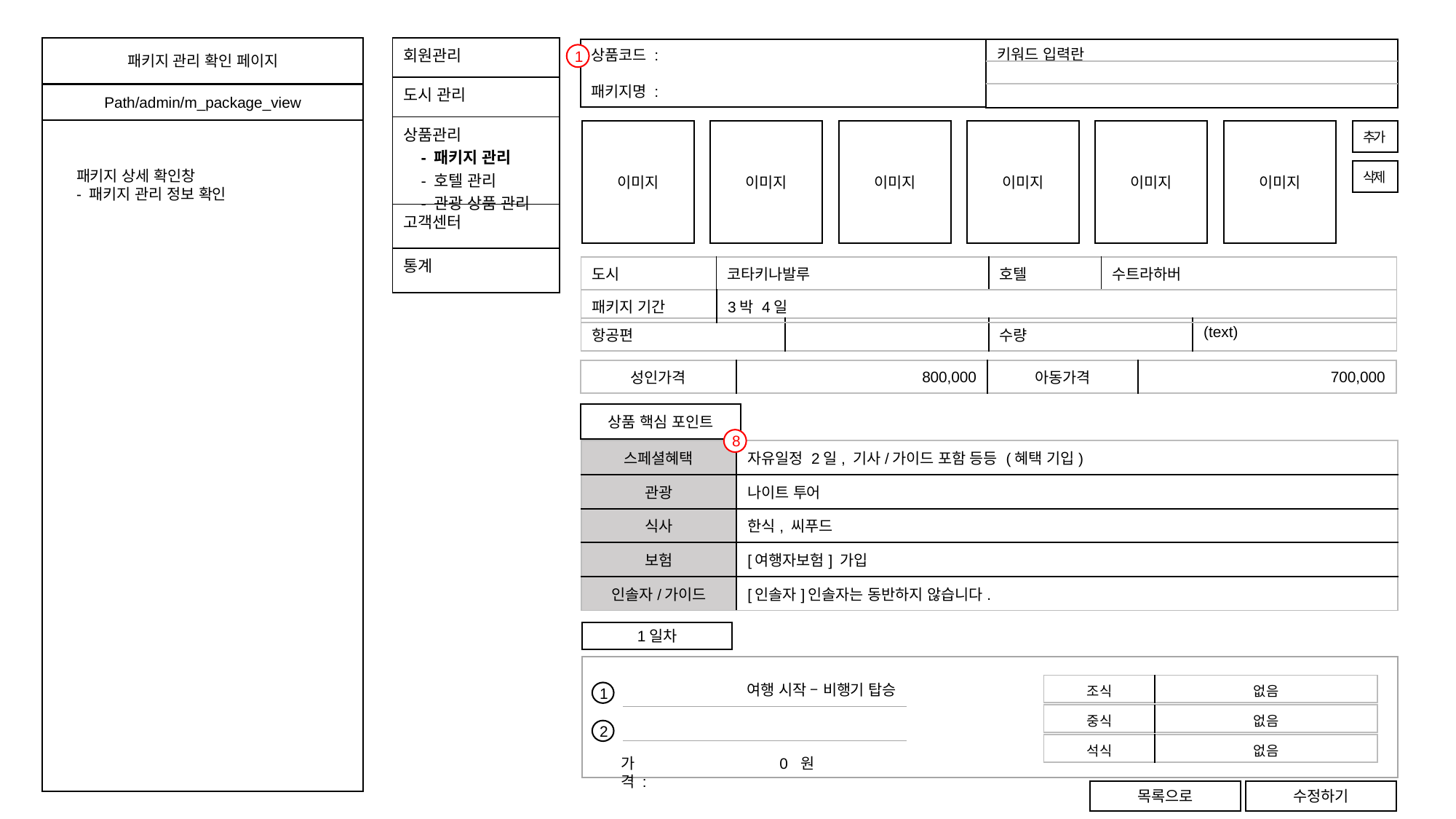

패키지 관리 확인 페이지
| 회원관리 |
| --- |
| 도시 관리 |
| 상품관리 - 패키지 관리 - 호텔 관리 - 관광 상품 관리 |
| 고객센터 |
| 통계 |
|  |
| --- |
|  |
|  |

상품코드 :

패키지명 :

키워드 입력란
1
Path/admin/m_package_view

이미지
이미지
이미지
이미지
이미지
이미지
추가
패키지 상세 확인창
- 패키지 관리 정보 확인
삭제
| 도시 | 코타키나발루 | 호텔 | 수트라하버 |
| --- | --- | --- | --- |
| 패키지 기간 | 3박 4일 |
| --- | --- |
| 항공편 |  | 수량 | (text) |
| --- | --- | --- | --- |
| 성인가격 | 800,000 | 아동가격 | 700,000 |
| --- | --- | --- | --- |
상품 핵심 포인트
8
| 스페셜혜택 | 자유일정 2일, 기사/가이드 포함 등등 (혜택 기입) |
| --- | --- |
| 관광 | 나이트 투어 |
| 식사 | 한식, 씨푸드 |
| 보험 | [여행자보험] 가입 |
| 인솔자/가이드 | [인솔자]인솔자는 동반하지 않습니다. |
1일차

여행 시작 – 비행기 탑승
| 조식 | 없음 |
| --- | --- |
1
| 중식 | 없음 |
| --- | --- |
2
| 석식 | 없음 |
| --- | --- |
가격 :
0
원
목록으로
수정하기